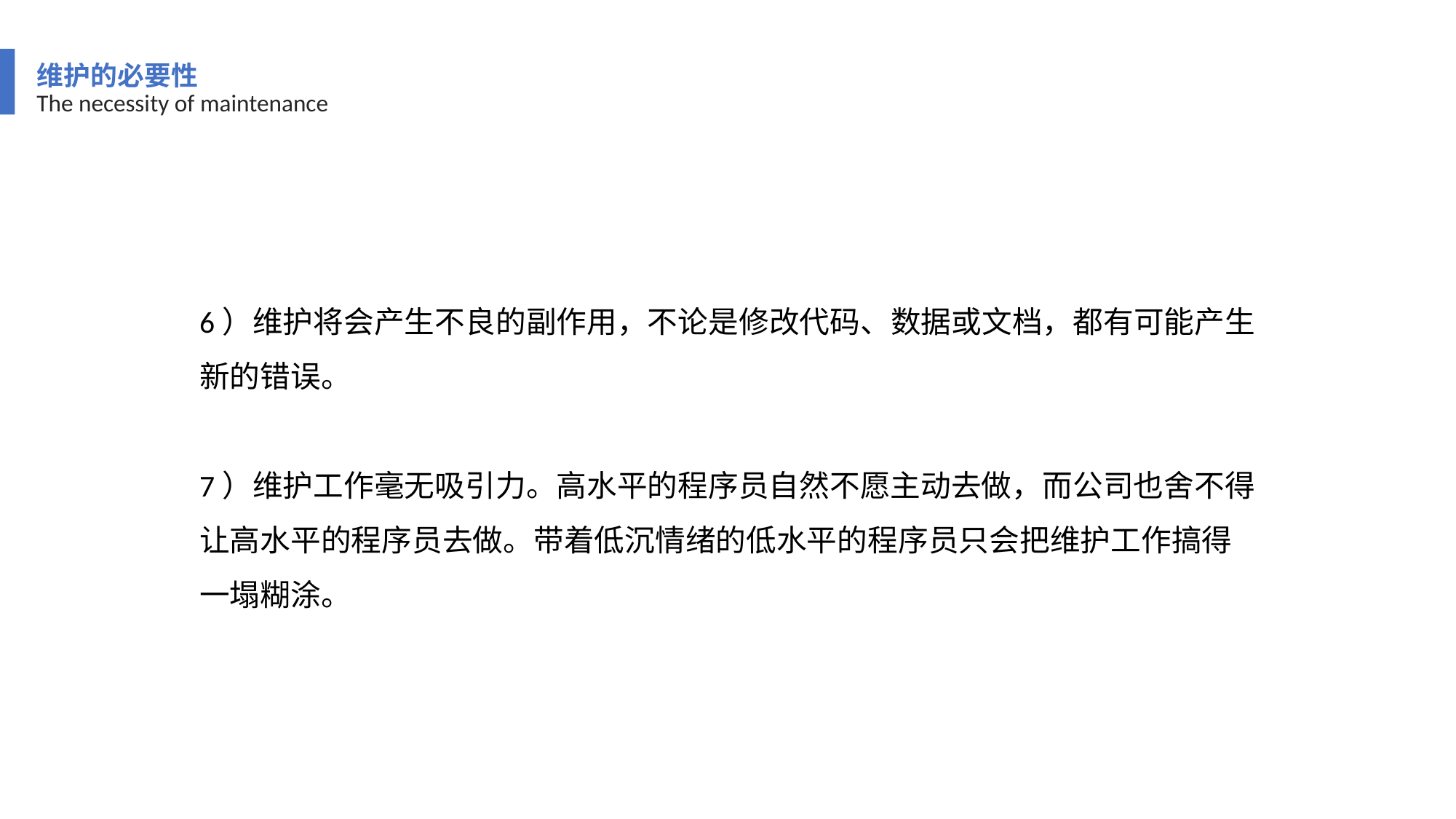

维护的必要性
The necessity of maintenance
6）维护将会产生不良的副作用，不论是修改代码、数据或文档，都有可能产生新的错误。

7）维护工作毫无吸引力。高水平的程序员自然不愿主动去做，而公司也舍不得让高水平的程序员去做。带着低沉情绪的低水平的程序员只会把维护工作搞得一塌糊涂。